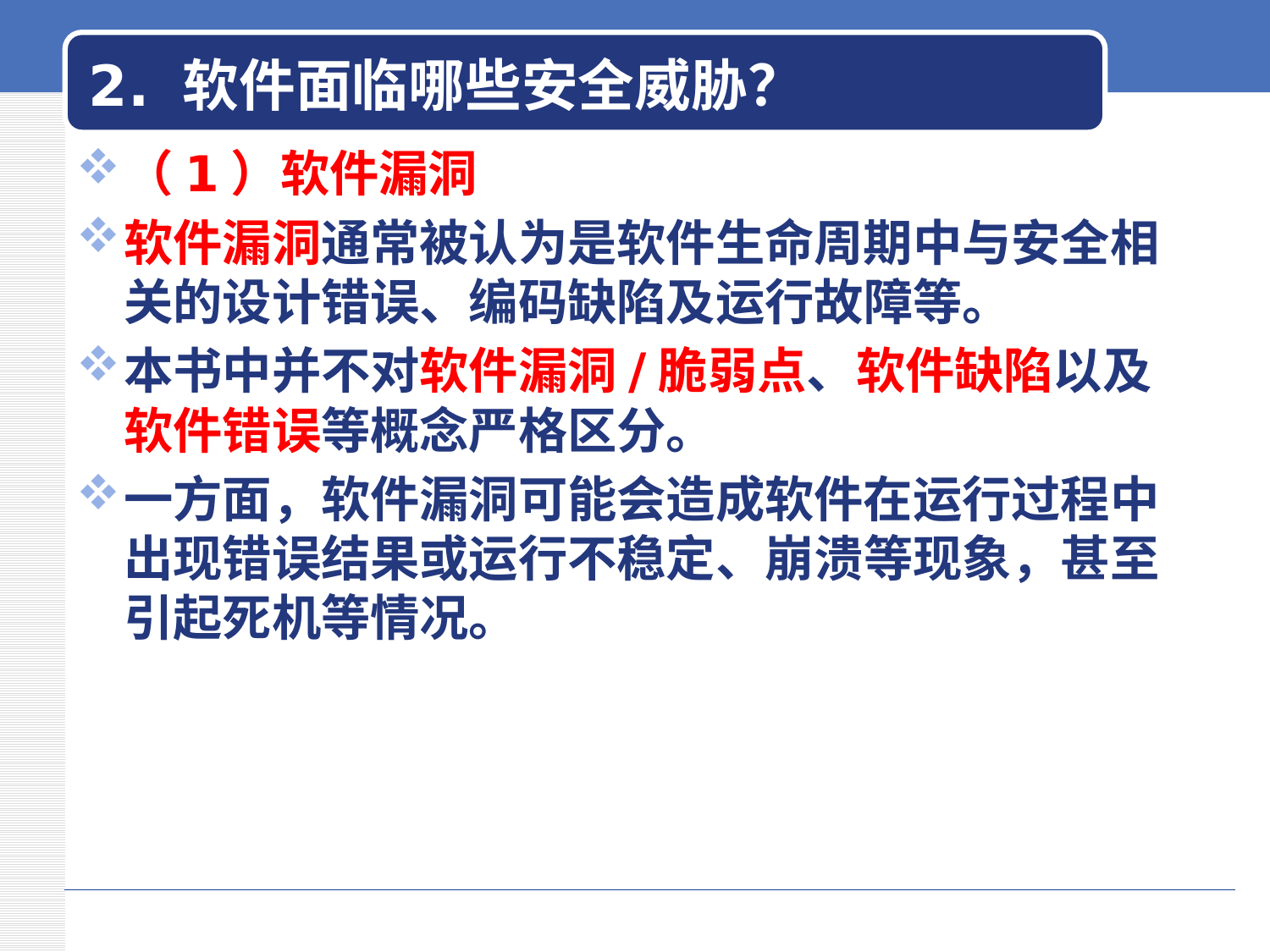

# 2. 软件面临哪些安全威胁？
（1）软件漏洞
软件漏洞通常被认为是软件生命周期中与安全相关的设计错误、编码缺陷及运行故障等。
本书中并不对软件漏洞/脆弱点、软件缺陷以及软件错误等概念严格区分。
一方面，软件漏洞可能会造成软件在运行过程中出现错误结果或运行不稳定、崩溃等现象，甚至引起死机等情况。